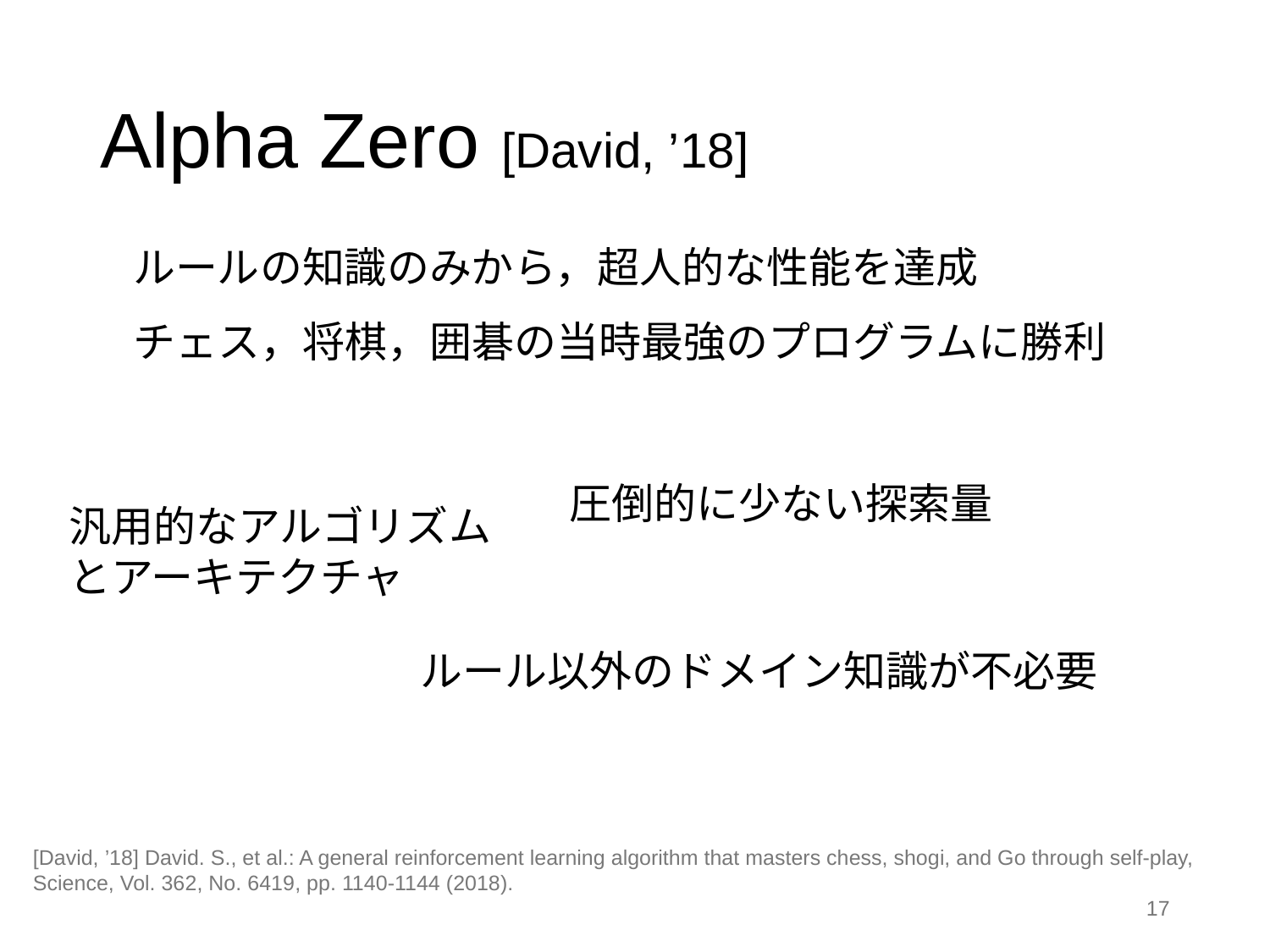

# Alpha Zero [David, ’18]
ルールの知識のみから，超人的な性能を達成
チェス，将棋，囲碁の当時最強のプログラムに勝利
圧倒的に少ない探索量
汎用的なアルゴリズムとアーキテクチャ
ルール以外のドメイン知識が不必要
[David, ’18] David. S., et al.: A general reinforcement learning algorithm that masters chess, shogi, and Go through self-play, Science, Vol. 362, No. 6419, pp. 1140-1144 (2018).
17